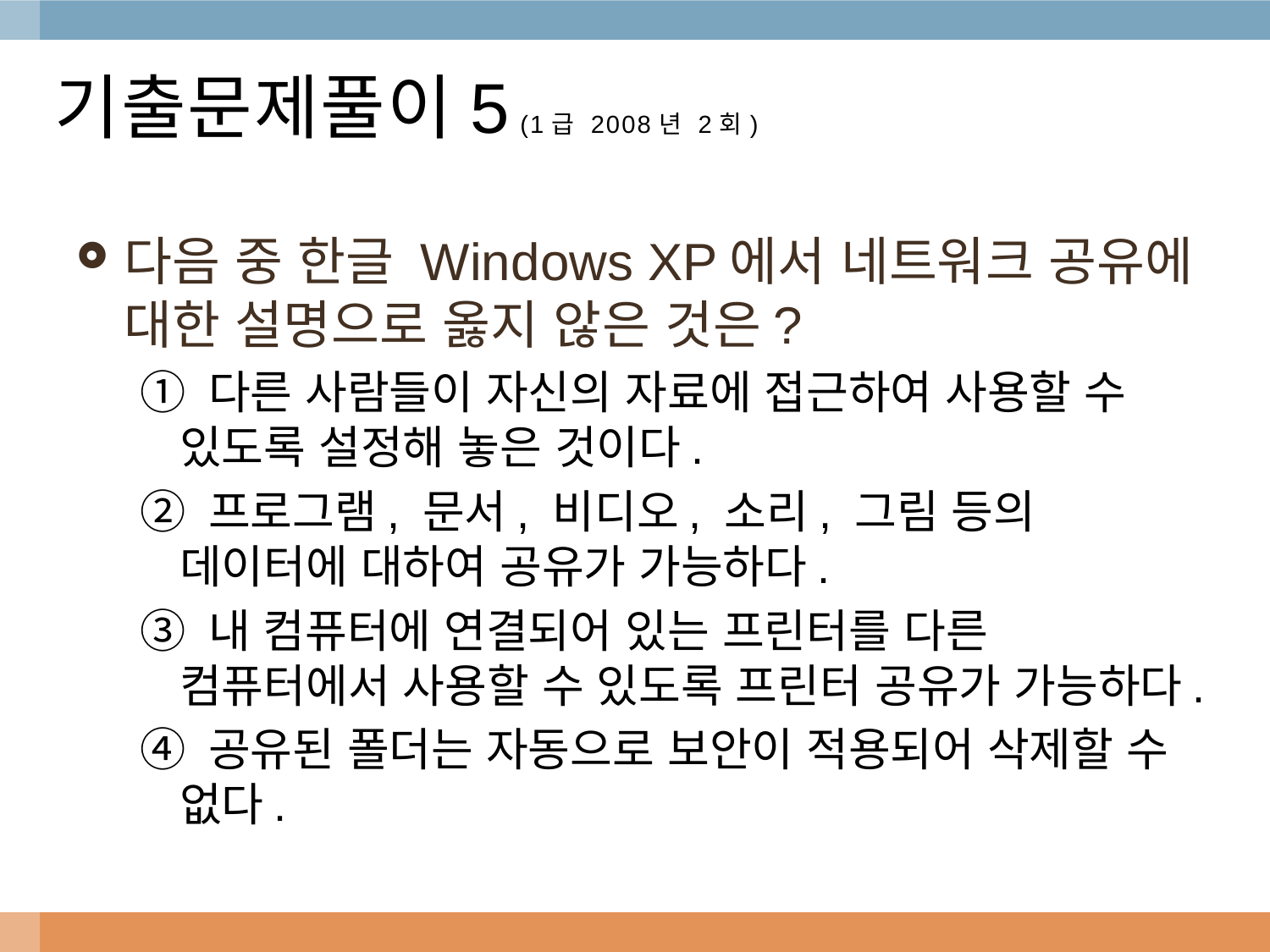

# 기출문제풀이5 (1급 2008년 2회)
다음 중 한글 Windows XP에서 네트워크 공유에 대한 설명으로 옳지 않은 것은?
① 다른 사람들이 자신의 자료에 접근하여 사용할 수 있도록 설정해 놓은 것이다.
② 프로그램, 문서, 비디오, 소리, 그림 등의 데이터에 대하여 공유가 가능하다.
③ 내 컴퓨터에 연결되어 있는 프린터를 다른 컴퓨터에서 사용할 수 있도록 프린터 공유가 가능하다.
④ 공유된 폴더는 자동으로 보안이 적용되어 삭제할 수 없다.